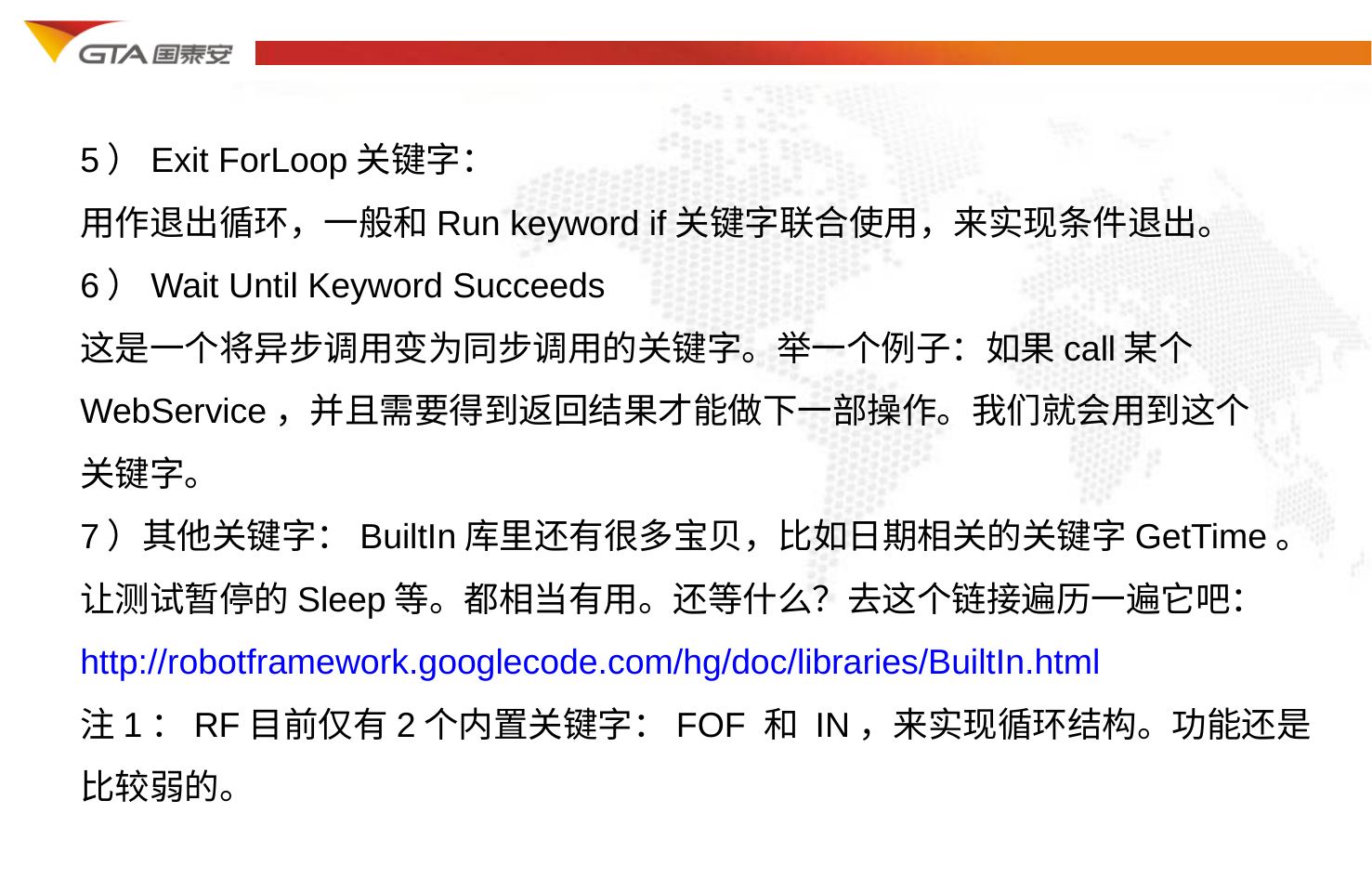

5）Exit ForLoop关键字：
用作退出循环，一般和Run keyword if关键字联合使用，来实现条件退出。
6）Wait Until Keyword Succeeds
这是一个将异步调用变为同步调用的关键字。举一个例子：如果call某个
WebService，并且需要得到返回结果才能做下一部操作。我们就会用到这个
关键字。
7）其他关键字：BuiltIn库里还有很多宝贝，比如日期相关的关键字GetTime。
让测试暂停的Sleep等。都相当有用。还等什么？去这个链接遍历一遍它吧：
http://robotframework.googlecode.com/hg/doc/libraries/BuiltIn.html
注1：RF目前仅有2个内置关键字：FOF 和 IN，来实现循环结构。功能还是
比较弱的。